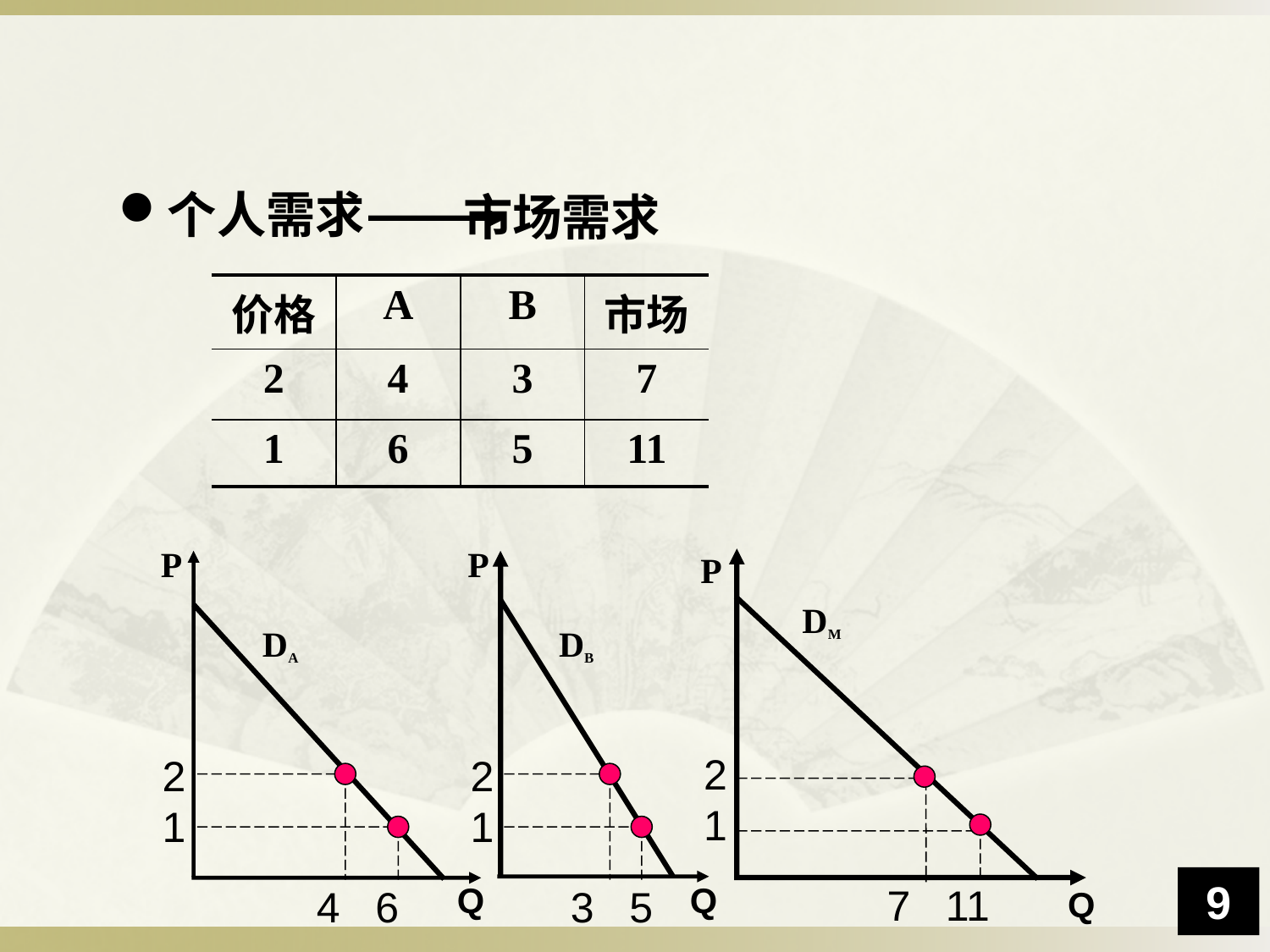

个人需求
市场需求

| 价格 | A | B | 市场 |
| --- | --- | --- | --- |
| 2 | 4 | 3 | 7 |
| 1 | 6 | 5 | 11 |
P

DA
2
1

Q

 4   6
P

DB
2
1

Q

 3   5
P
DM

2
1

Q

7   11

9